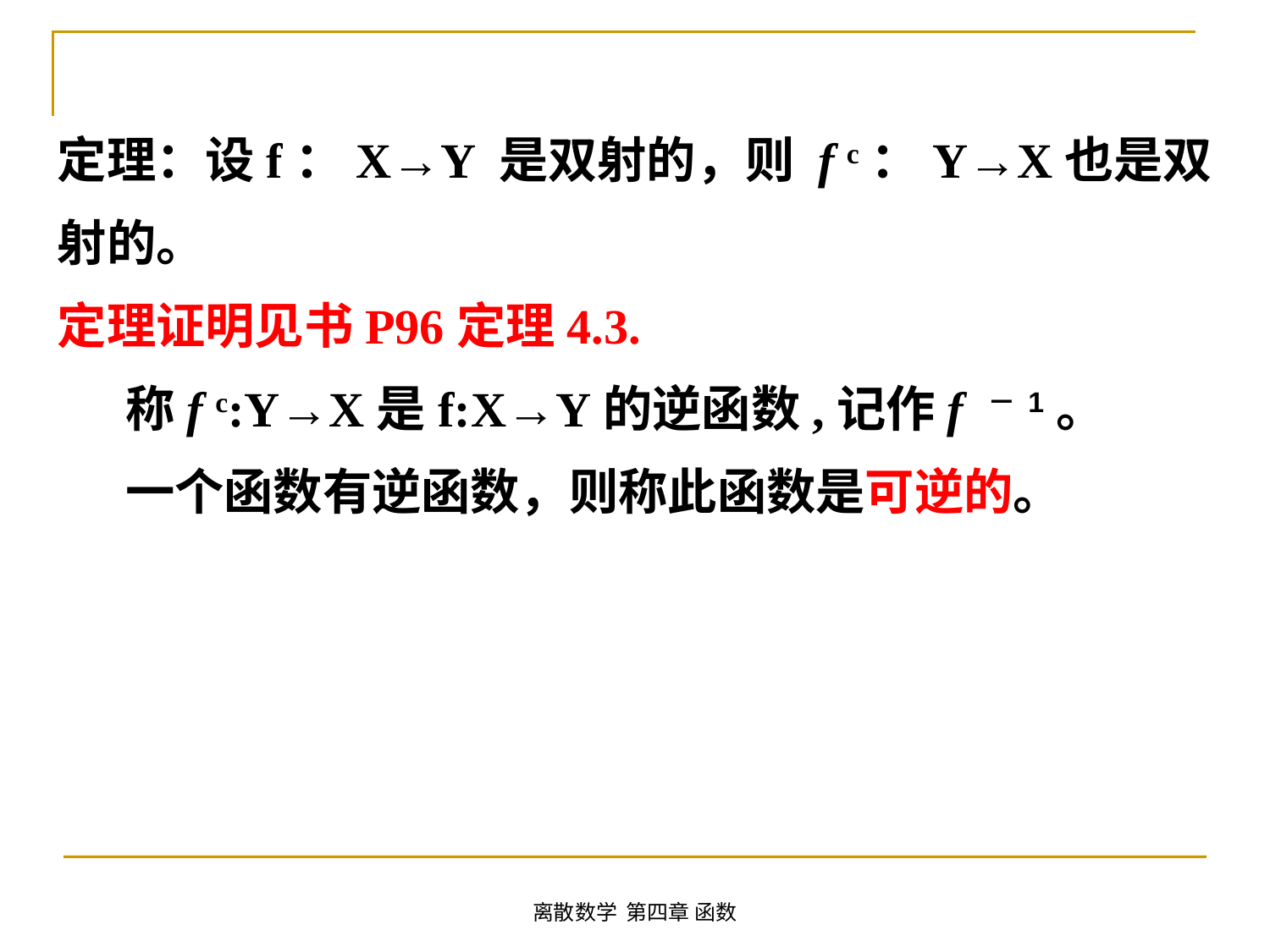

定理：设f：X→Y 是双射的，则 f c：Y→X也是双射的。
定理证明见书P96定理4.3.
     称f c:Y→X是f:X→Y的逆函数,记作f －1。
     一个函数有逆函数，则称此函数是可逆的。

15
离散数学  第四章 函数